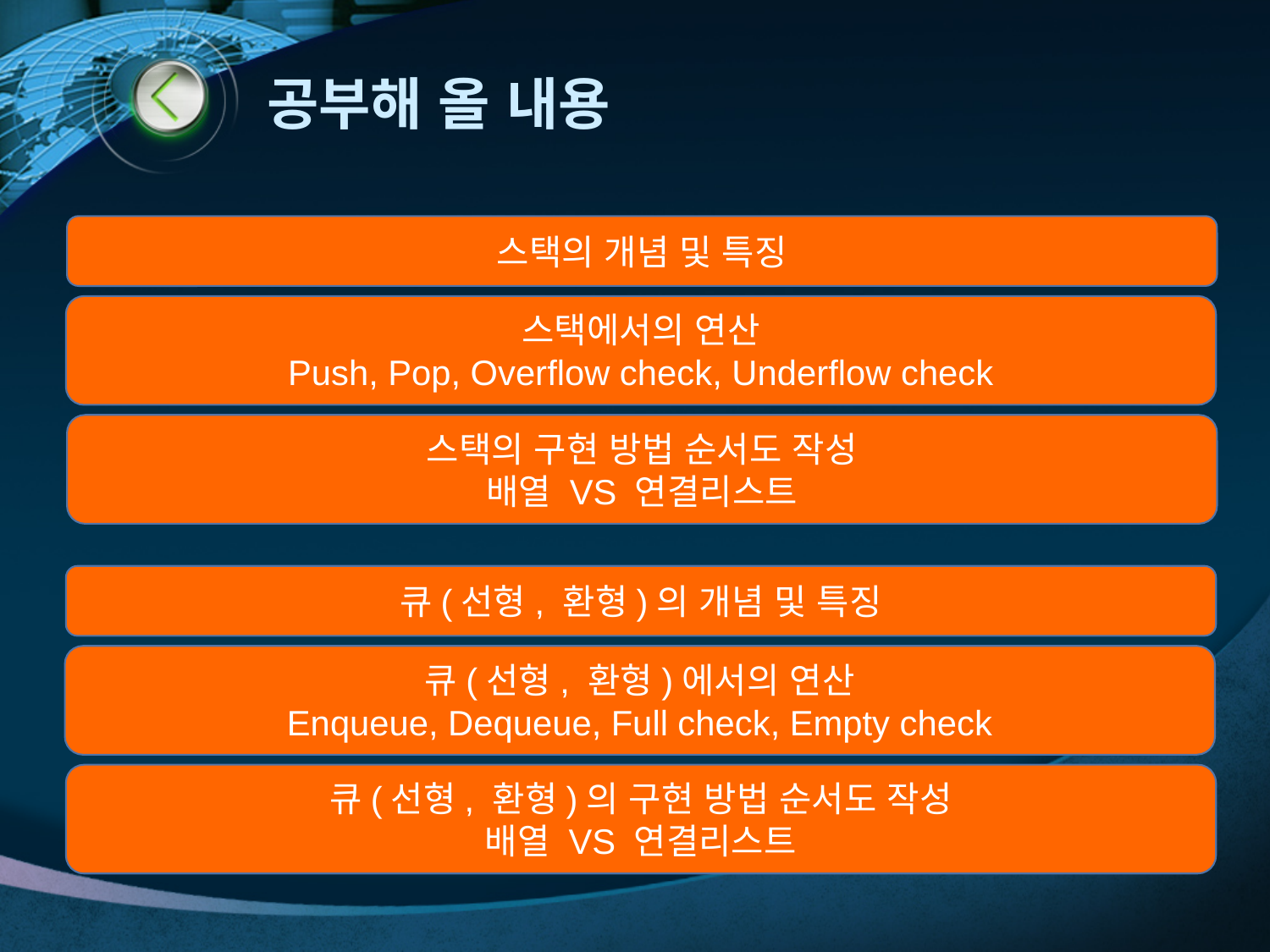

# 공부해 올 내용
스택의 개념 및 특징
스택에서의 연산
Push, Pop, Overflow check, Underflow check
스택의 구현 방법 순서도 작성
배열 VS 연결리스트
큐(선형, 환형)의 개념 및 특징
큐(선형, 환형)에서의 연산
Enqueue, Dequeue, Full check, Empty check
큐(선형, 환형)의 구현 방법 순서도 작성
배열 VS 연결리스트